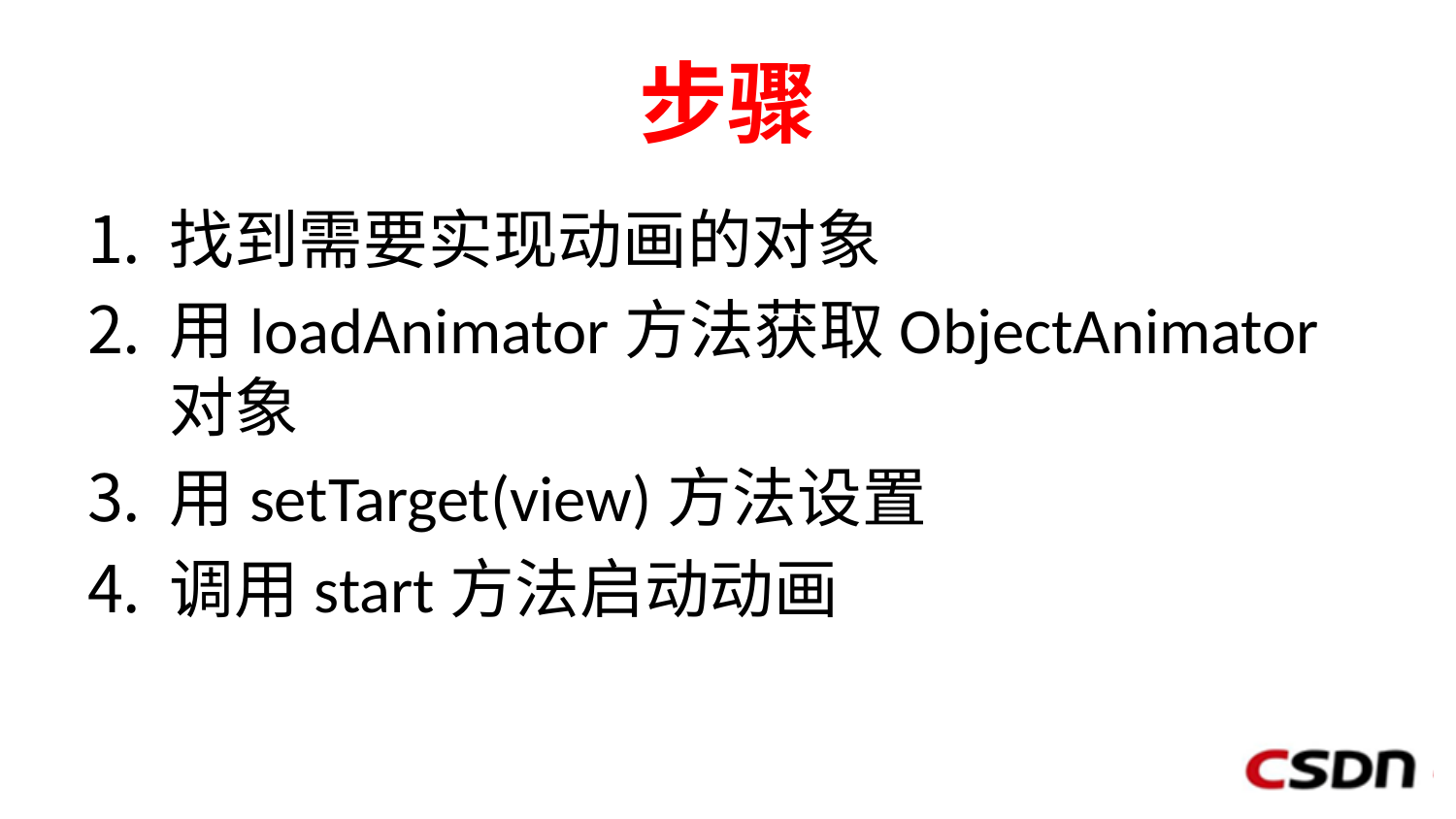

# 步骤
找到需要实现动画的对象
用loadAnimator方法获取ObjectAnimator对象
用setTarget(view)方法设置
调用start方法启动动画